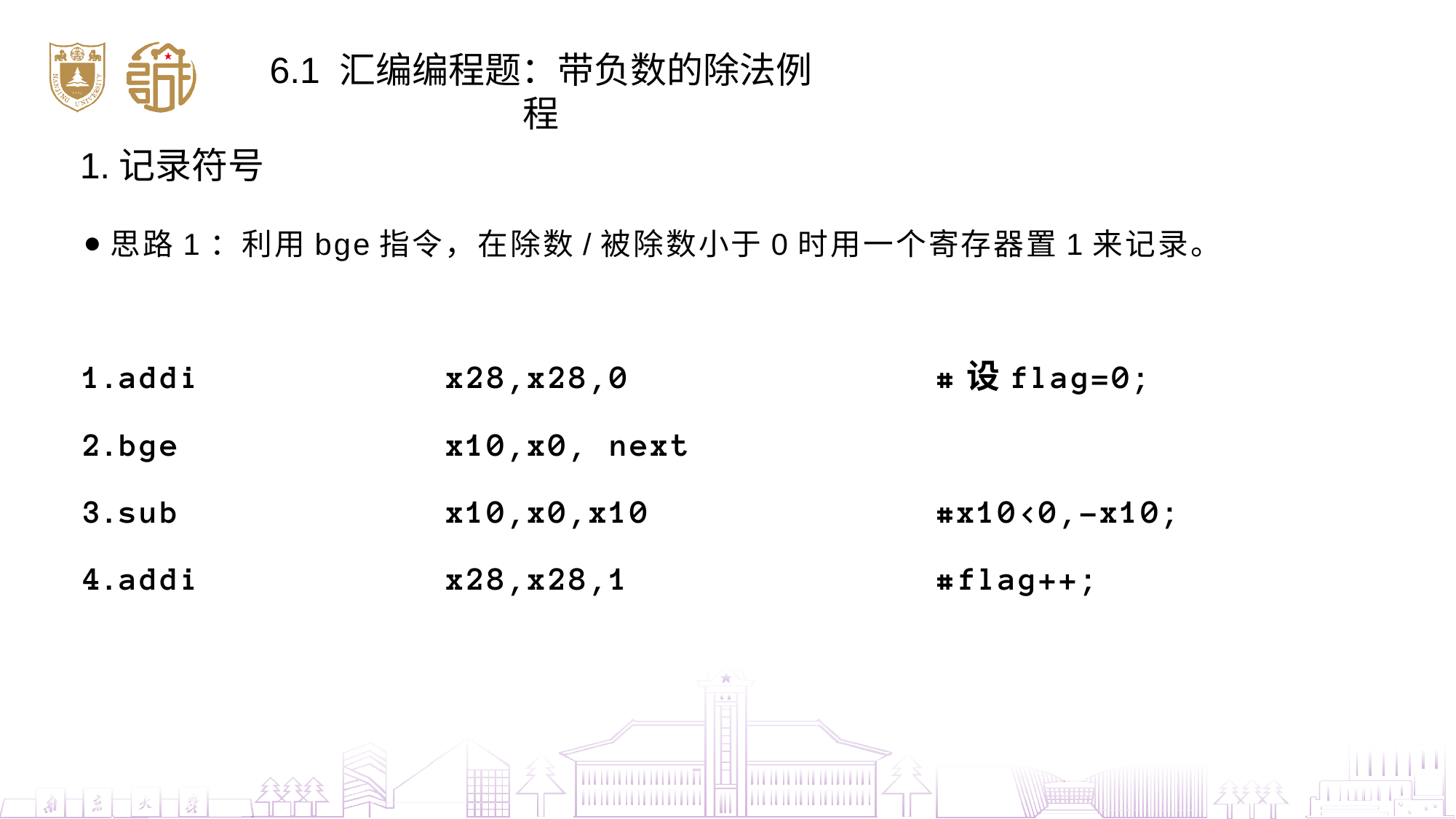

6.1 汇编编程题：带负数的除法例程
1.记录符号
思路1：利用bge指令，在除数/被除数小于0时用一个寄存器置1来记录。

addi            x28,x28,0               #设flag=0;
bge             x10,x0, next
sub             x10,x0,x10              #x10<0,-x10;
addi            x28,x28,1               #flag++;